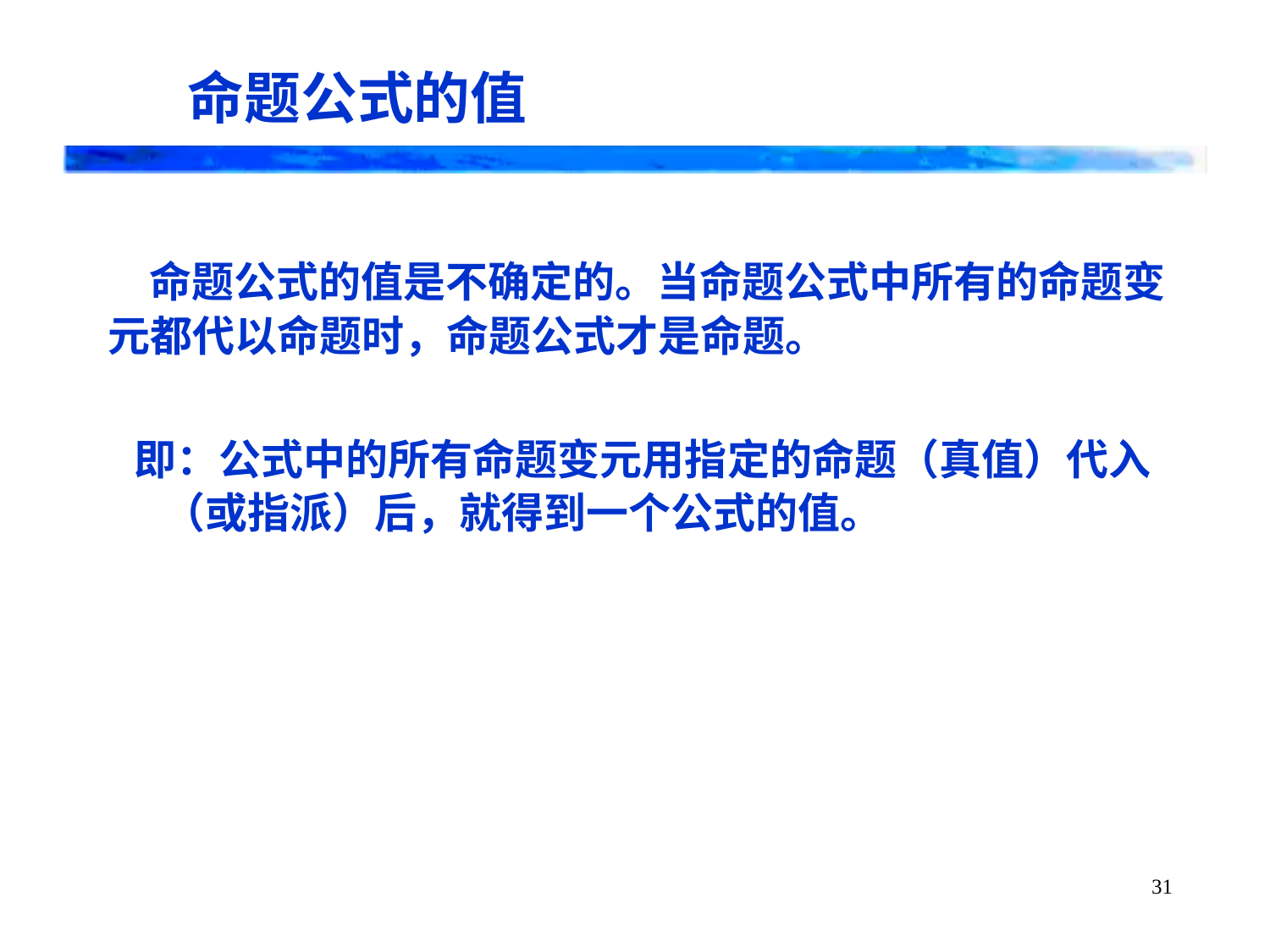

命题公式的值
  命题公式的值是不确定的。当命题公式中所有的命题变元都代以命题时，命题公式才是命题。
  即：公式中的所有命题变元用指定的命题（真值）代入（或指派）后，就得到一个公式的值。

31